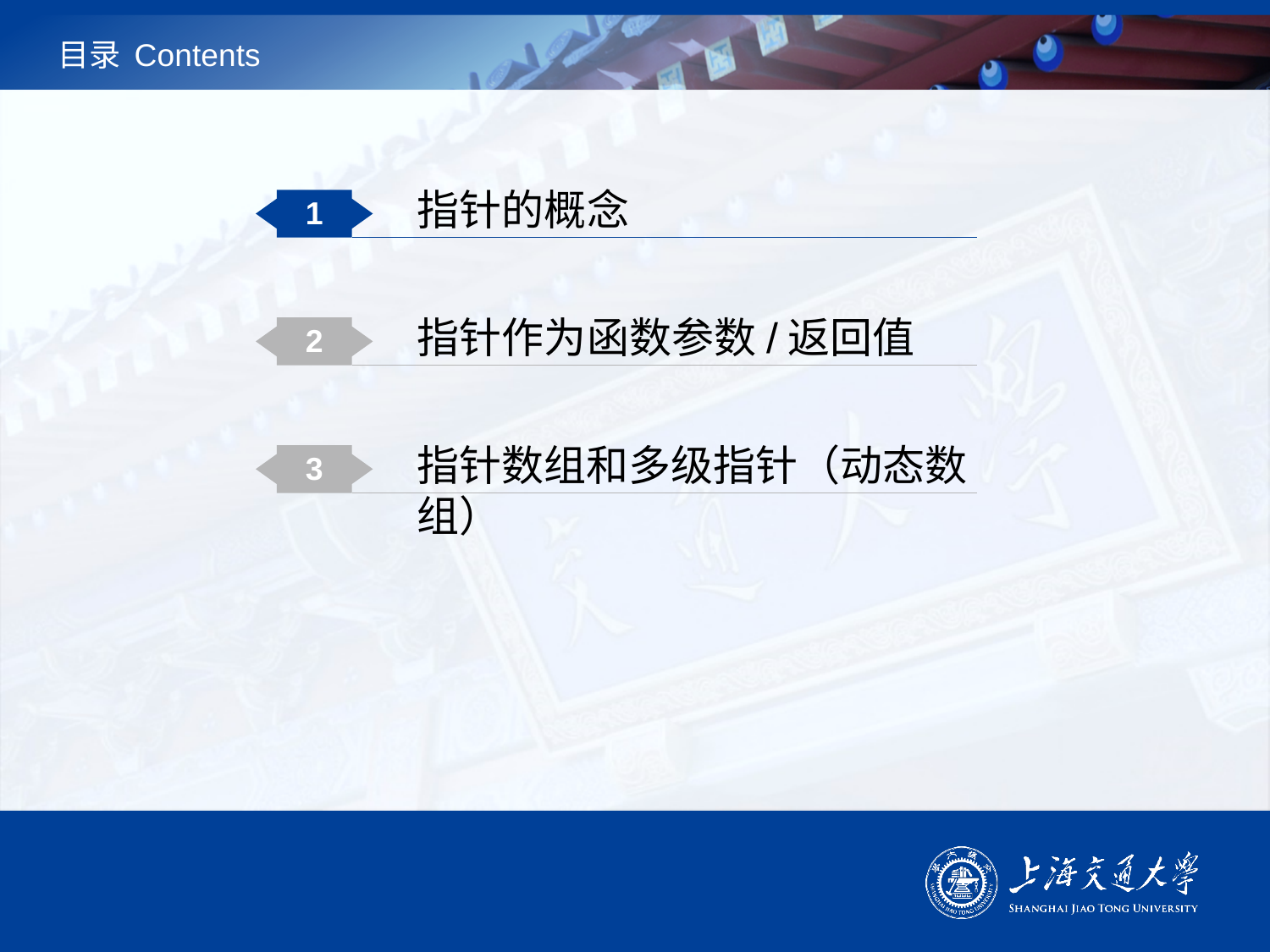

# 目录 Contents
指针的概念
1

指针作为函数参数/返回值
2

指针数组和多级指针（动态数组）
3